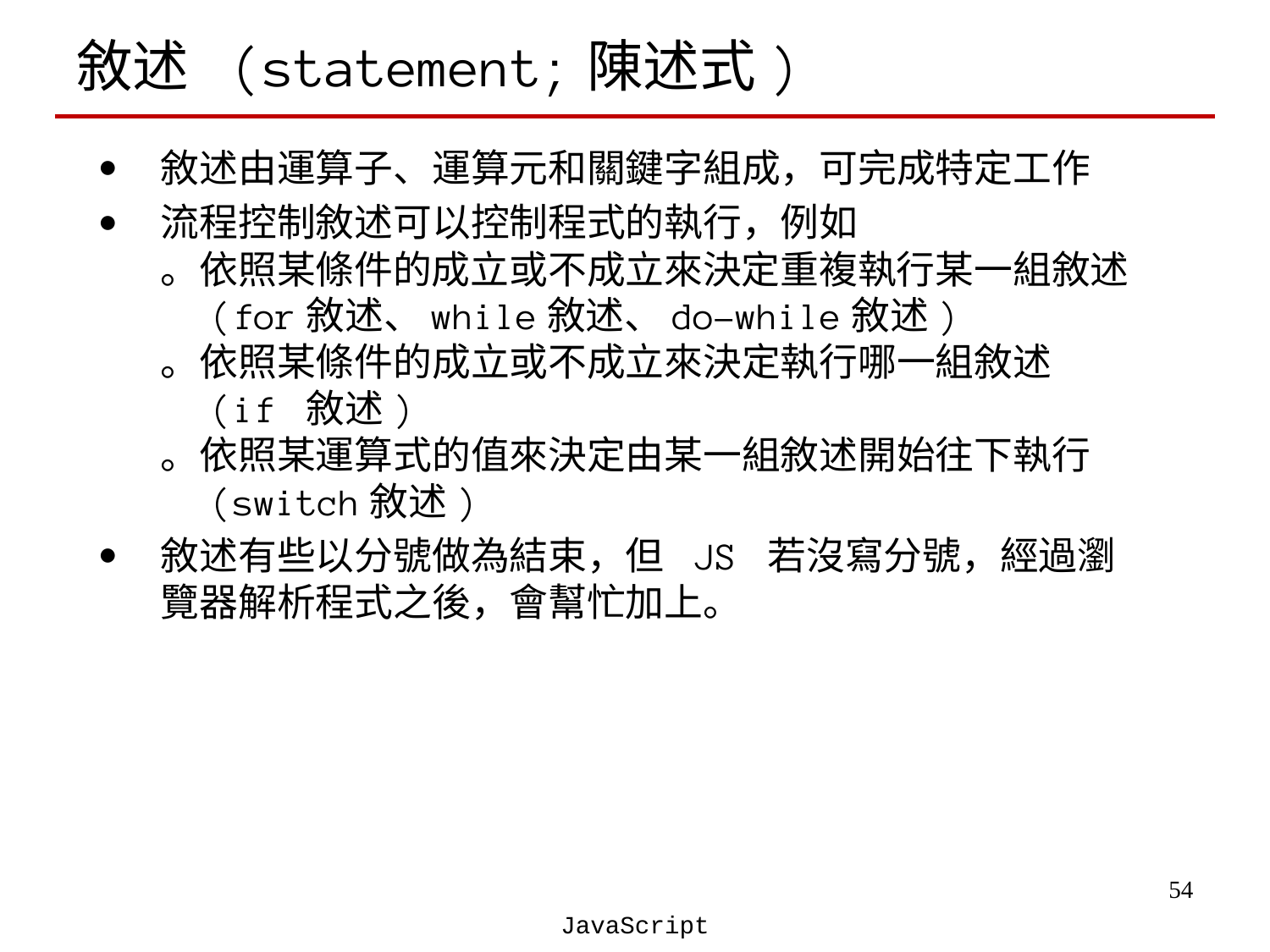

# 敘述 (statement;陳述式)
敘述由運算子、運算元和關鍵字組成，可完成特定工作
流程控制敘述可以控制程式的執行，例如
。依照某條件的成立或不成立來決定重複執行某一組敘述
  (for敘述、while敘述、do-while敘述)
。依照某條件的成立或不成立來決定執行哪一組敘述
  (if 敘述)
。依照某運算式的值來決定由某一組敘述開始往下執行
  (switch敘述)
敘述有些以分號做為結束，但 JS 若沒寫分號，經過瀏覽器解析程式之後，會幫忙加上。
54
JavaScript